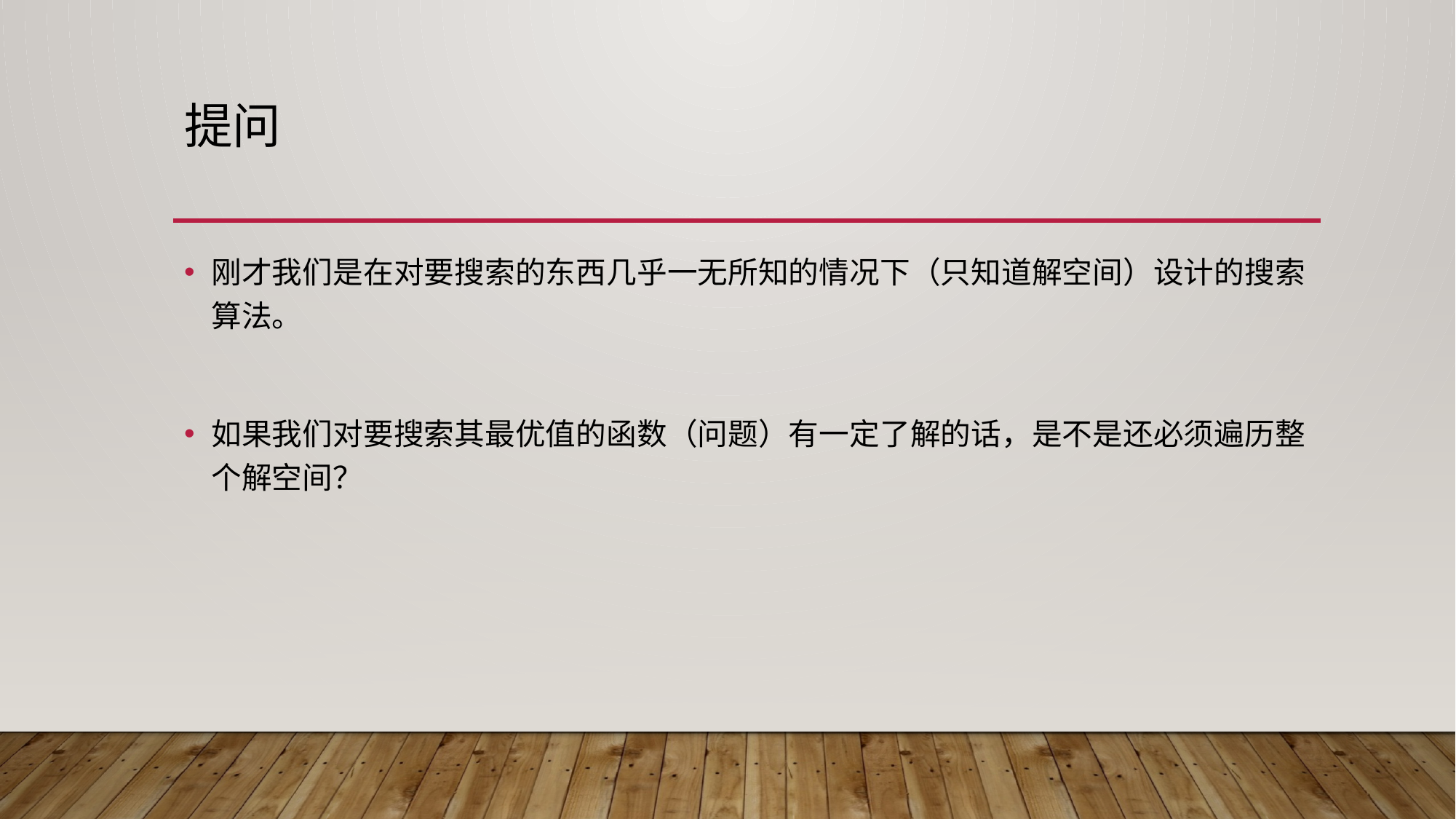

# 提问
刚才我们是在对要搜索的东西几乎一无所知的情况下（只知道解空间）设计的搜索算法。

如果我们对要搜索其最优值的函数（问题）有一定了解的话，是不是还必须遍历整个解空间？